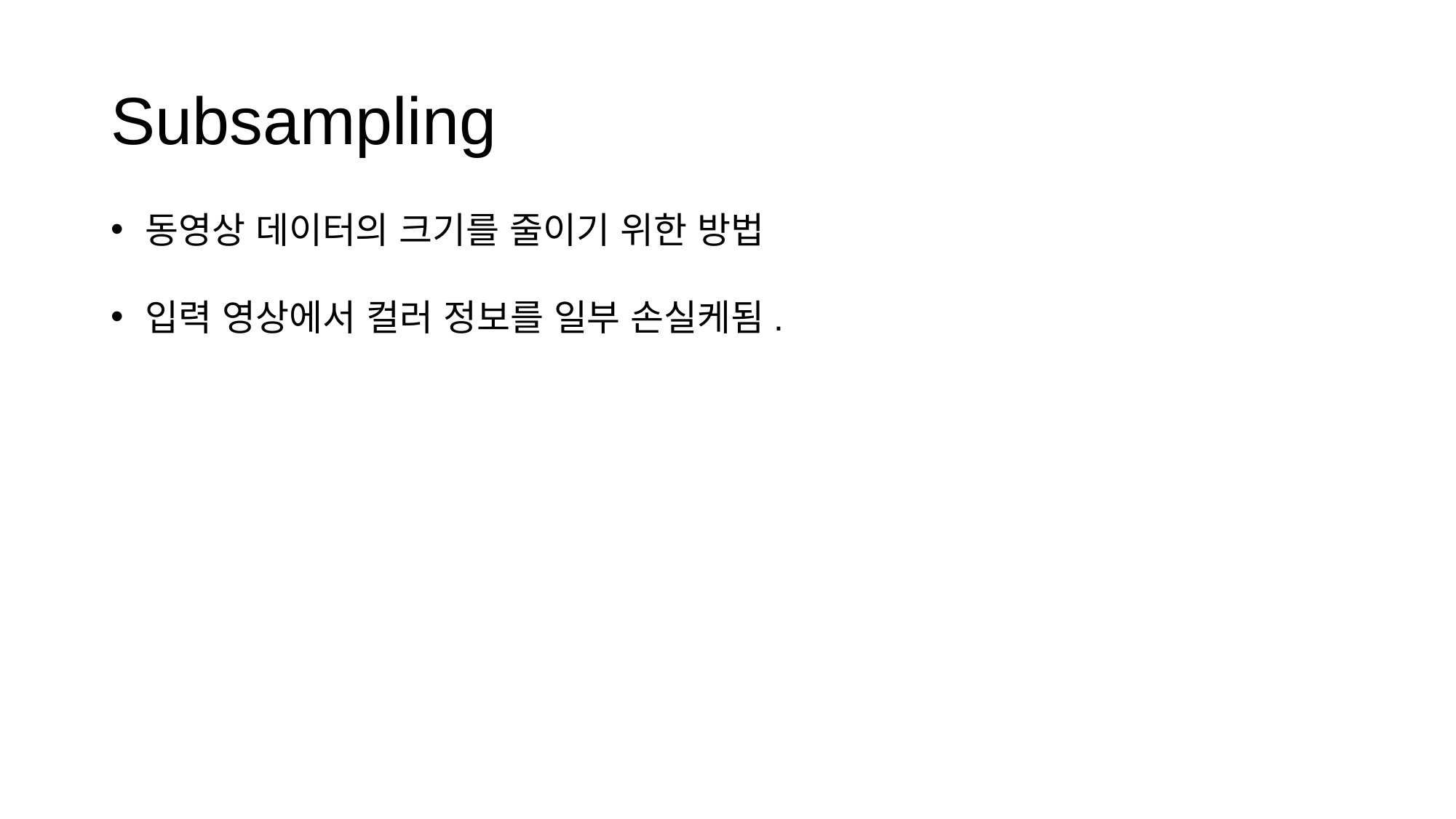

# Subsampling
동영상 데이터의 크기를 줄이기 위한 방법

입력 영상에서 컬러 정보를 일부 손실케됨.